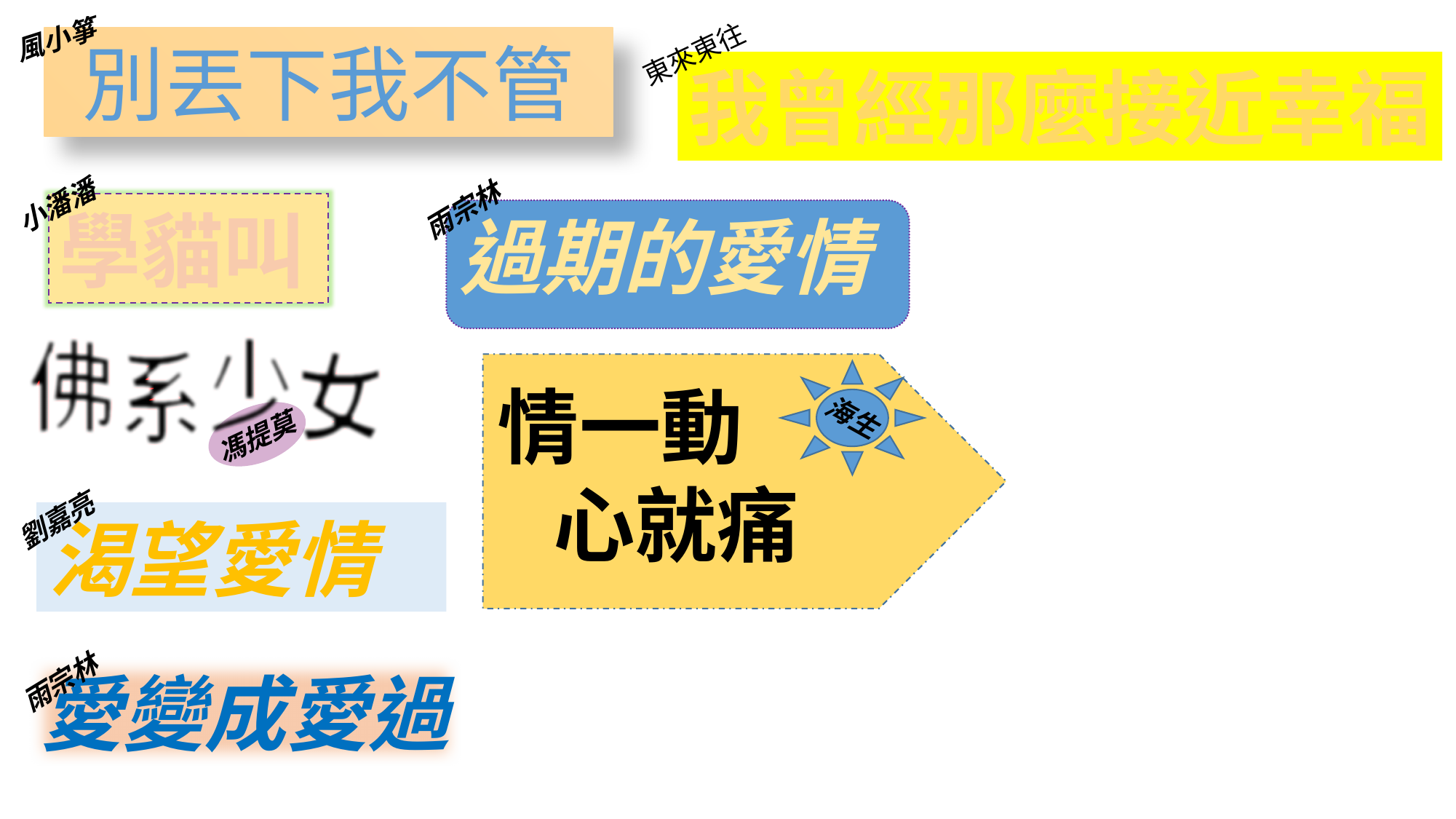

風小箏
別丟下我不管
東來東往
我曾經那麼接近幸福
小潘潘
雨宗林
學貓叫

過期的愛情
佛系少女

情一動
   心就痛
海生

馮提莫
劉嘉亮
渴望愛情
愛變成愛過
雨宗林